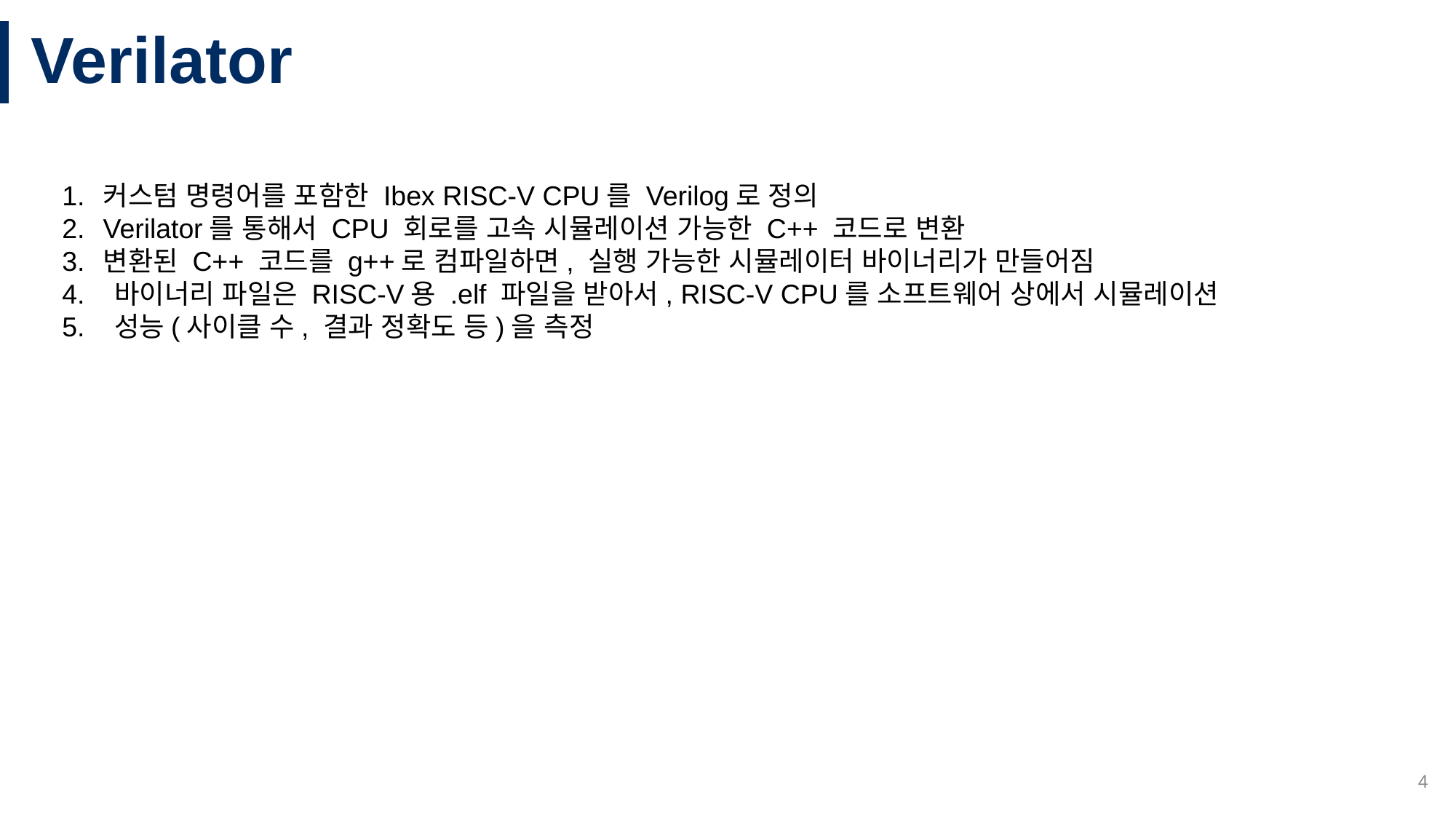

# Verilator
커스텀 명령어를 포함한 Ibex RISC-V CPU를 Verilog로 정의
Verilator를 통해서 CPU 회로를 고속 시뮬레이션 가능한 C++ 코드로 변환
변환된 C++ 코드를 g++로 컴파일하면, 실행 가능한 시뮬레이터 바이너리가 만들어짐
4.   바이너리 파일은 RISC-V용 .elf 파일을 받아서, RISC-V CPU를 소프트웨어 상에서 시뮬레이션
5.   성능(사이클 수, 결과 정확도 등)을 측정
4